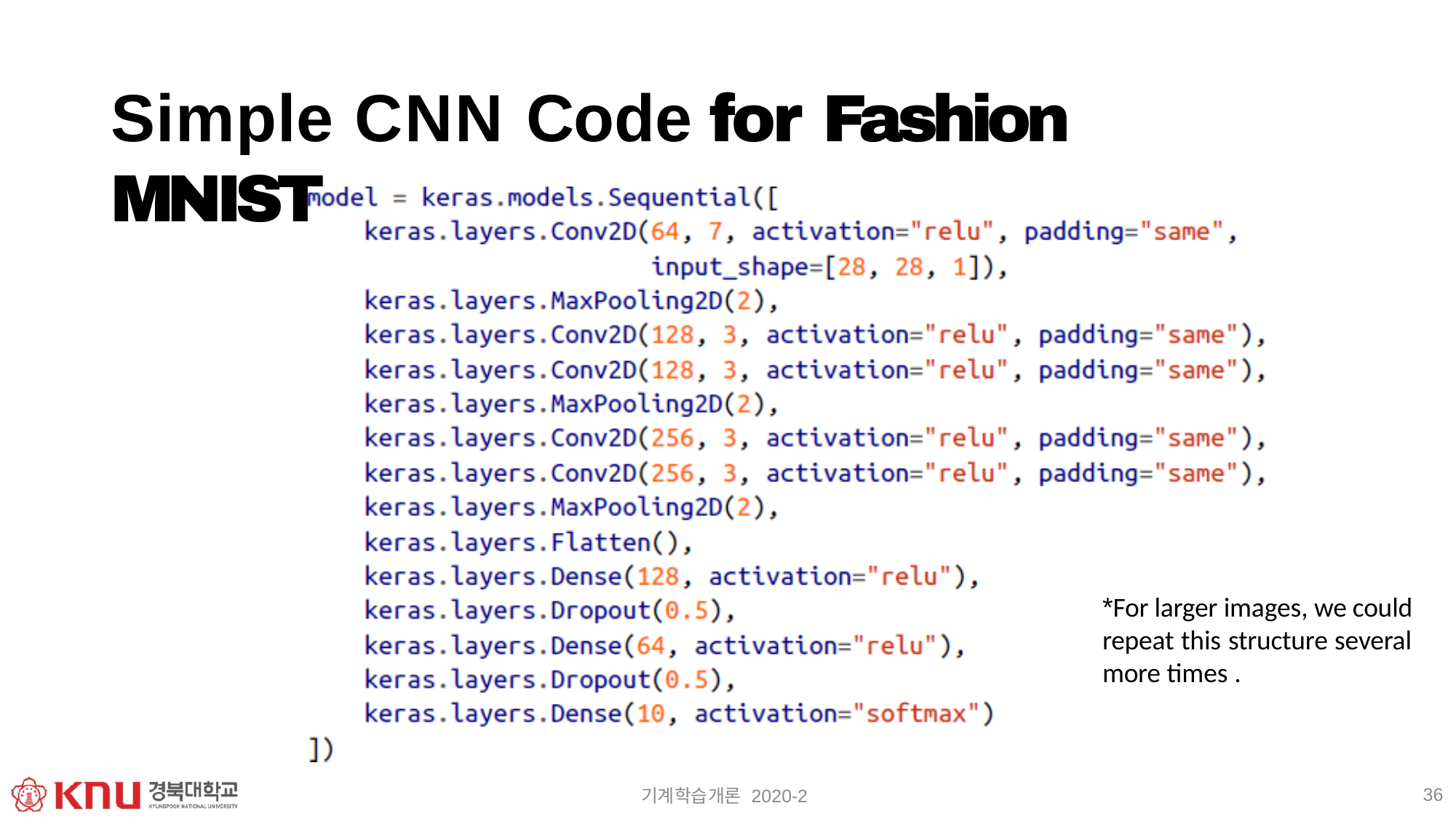

# Simple CNN Code for Fashion MNIST

*For larger images, we could  repeat this structure several  more times .
36
기계학습개론 2020-2